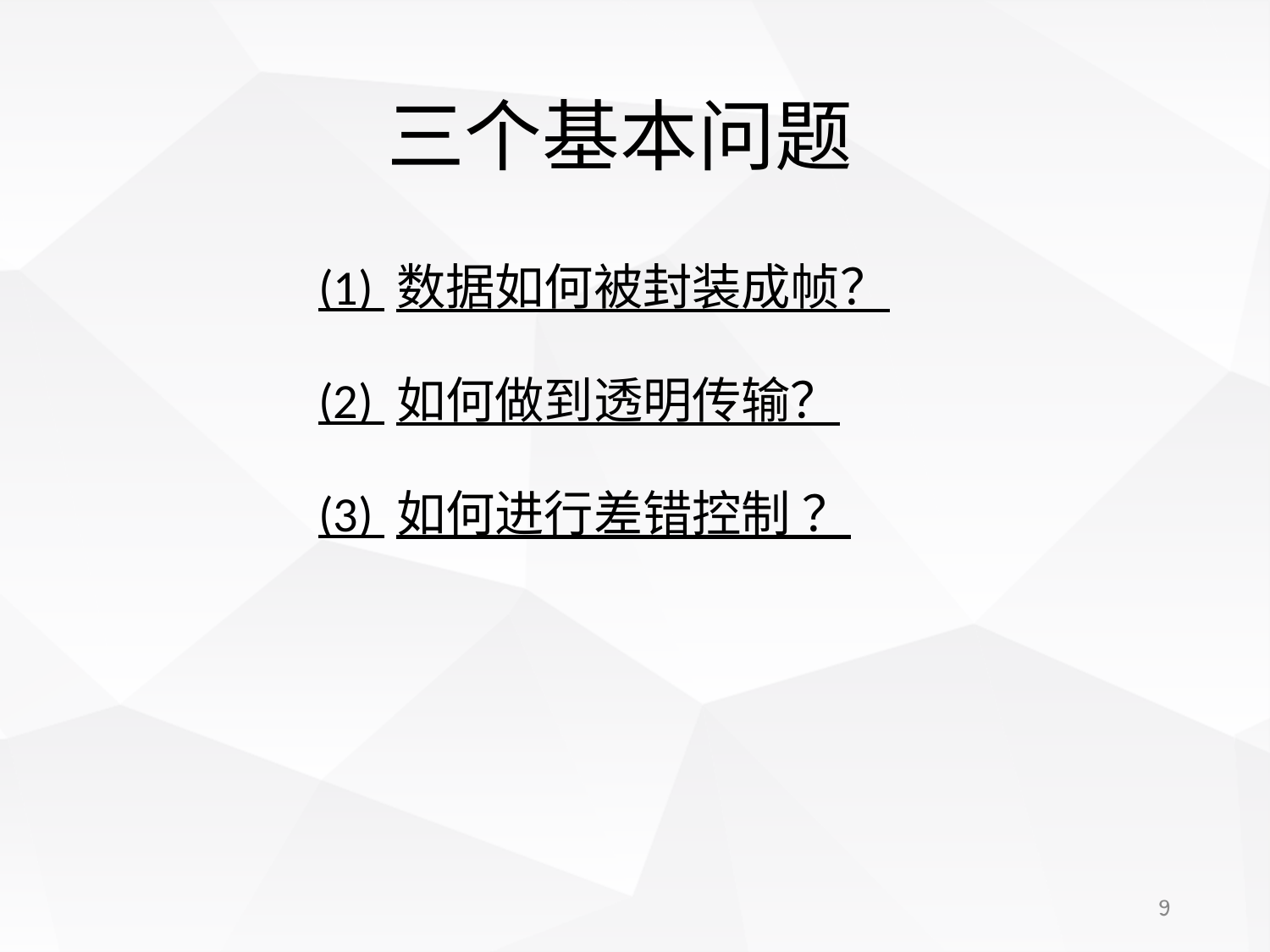

# 三个基本问题
(1) 数据如何被封装成帧？
(2) 如何做到透明传输？
(3) 如何进行差错控制 ？

9